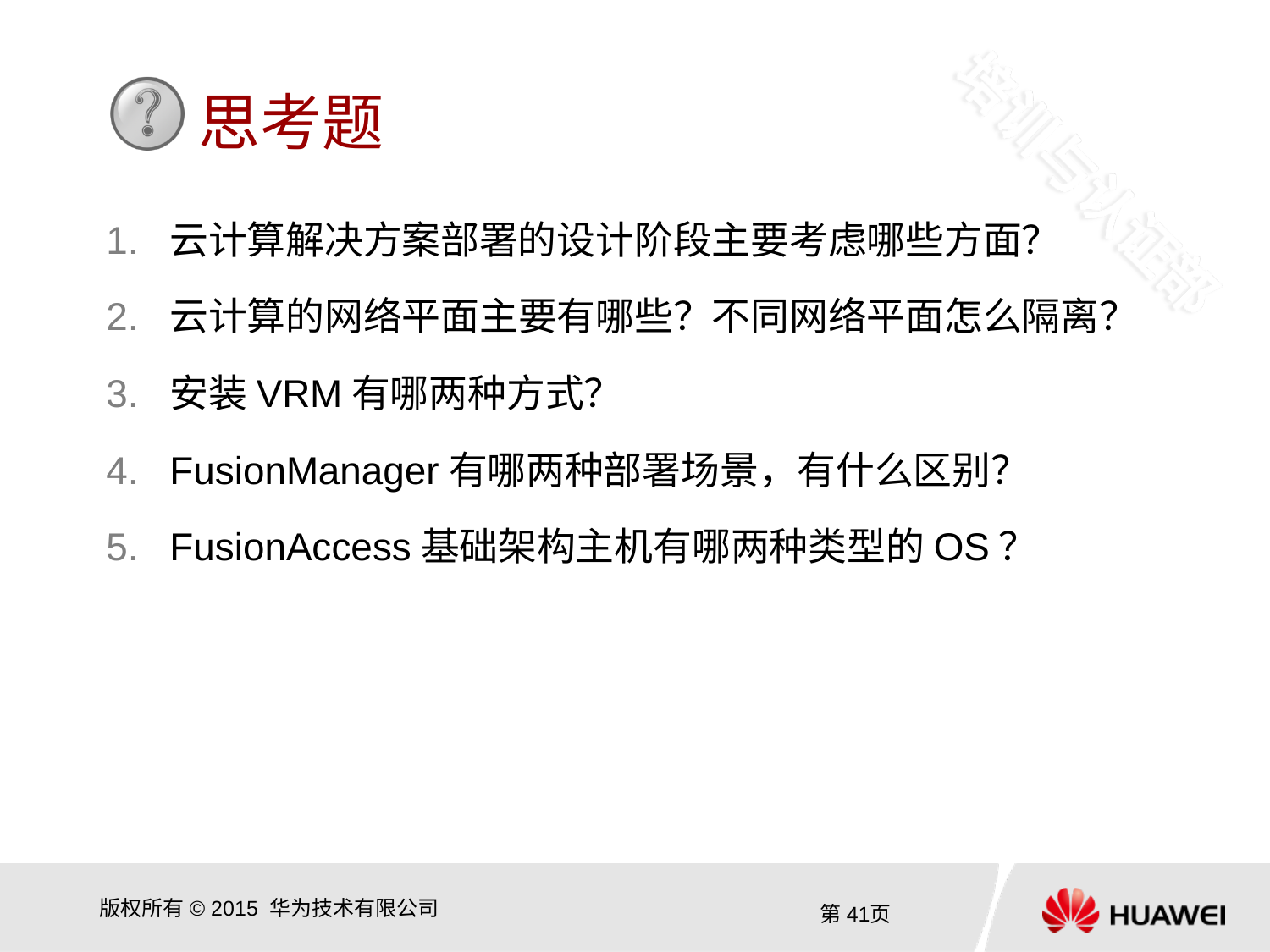

云计算解决方案部署的设计阶段主要考虑哪些方面？
云计算的网络平面主要有哪些？不同网络平面怎么隔离？
安装VRM有哪两种方式？
FusionManager有哪两种部署场景，有什么区别？
FusionAccess基础架构主机有哪两种类型的OS？